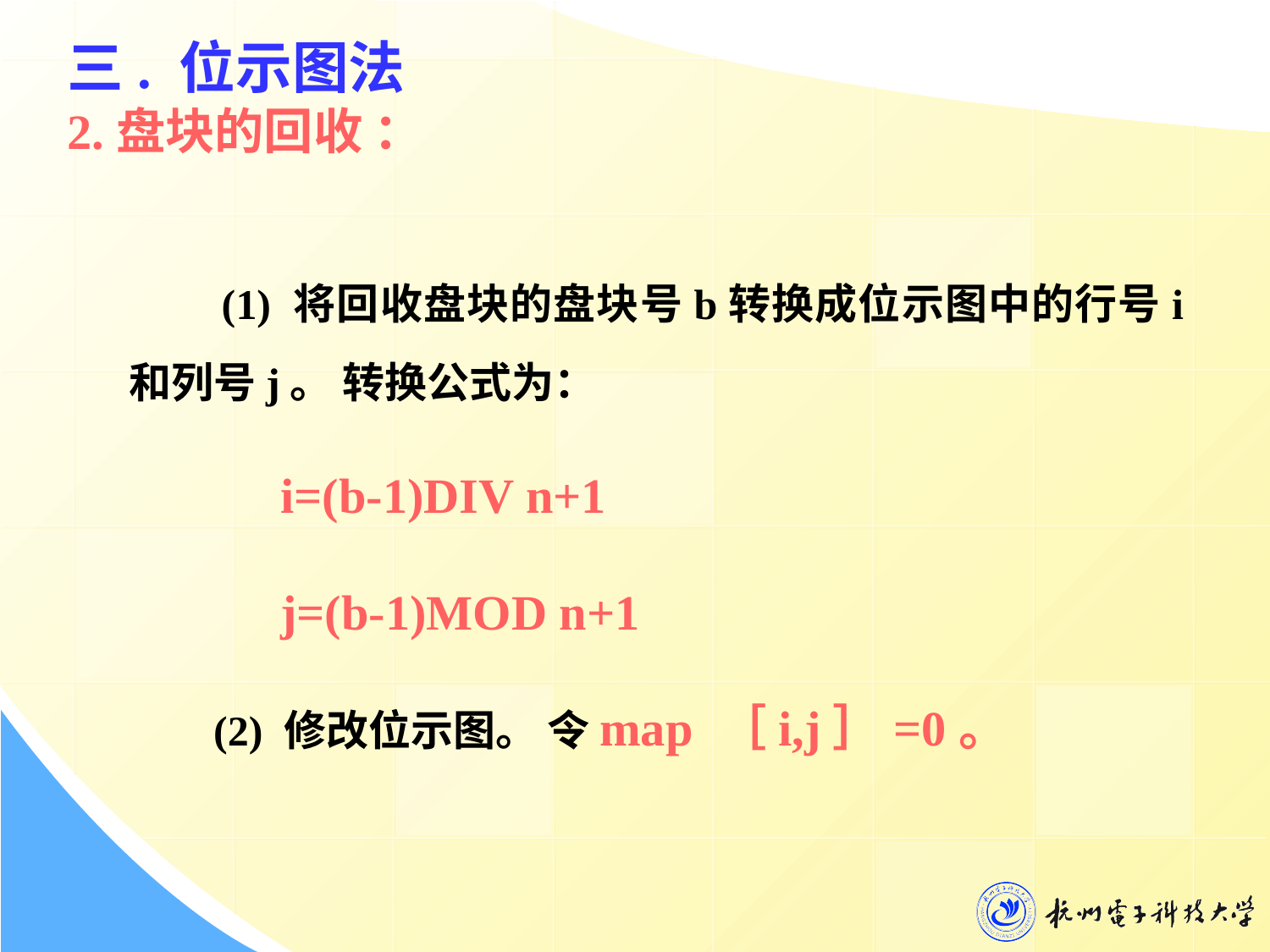

三. 位示图法
2.盘块的回收 ：
        (1) 将回收盘块的盘块号b转换成位示图中的行号i和列号j。 转换公式为：
  i=(b-1)DIV n+1
  j=(b-1)MOD n+1
        (2) 修改位示图。 令map ［i,j］=0。